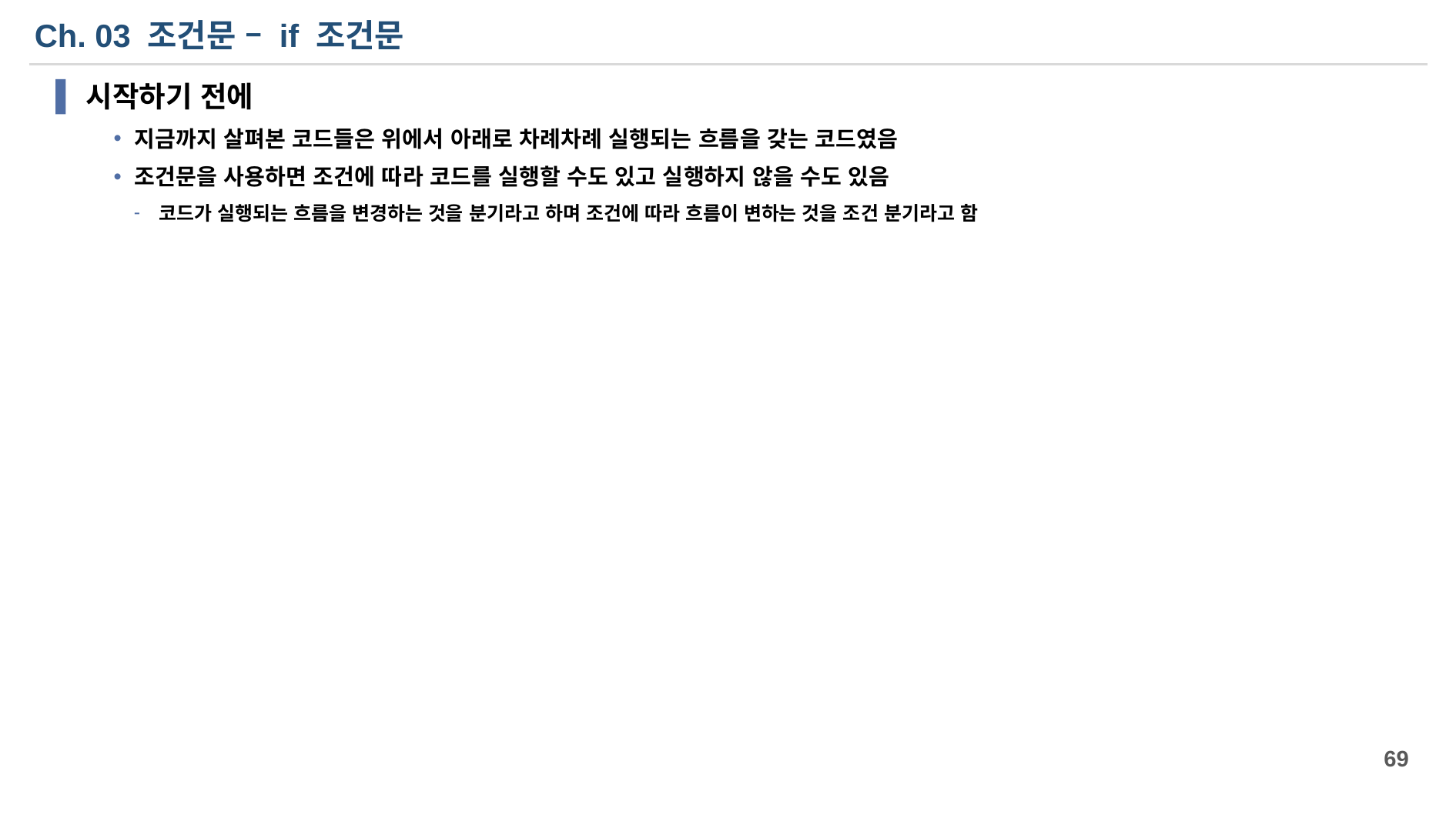

# Ch. 03 조건문 – if 조건문
시작하기 전에
지금까지 살펴본 코드들은 위에서 아래로 차례차례 실행되는 흐름을 갖는 코드였음
조건문을 사용하면 조건에 따라 코드를 실행할 수도 있고 실행하지 않을 수도 있음
코드가 실행되는 흐름을 변경하는 것을 분기라고 하며 조건에 따라 흐름이 변하는 것을 조건 분기라고 함
69